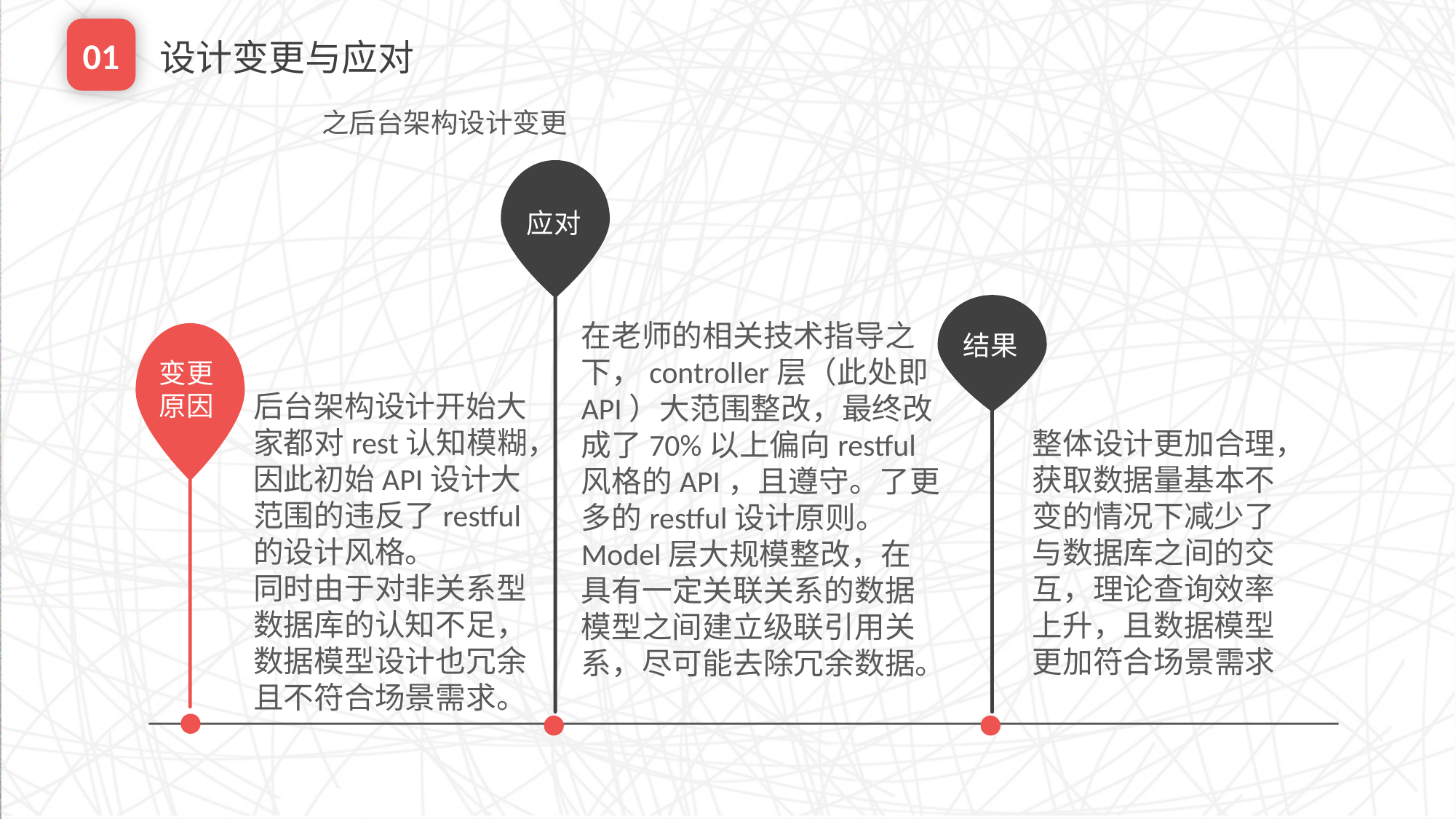

设计变更与应对
01
之后台架构设计变更

应对
e7d195523061f1c0205959036996ad55c215b892a7aac5c0B9ADEF7896FB48F2EF97163A2DE1401E1875DEDC438B7864AD24CA23553DBBBD975DAF4CAD4A2592689FFB6CEE59FFA55B2702D0E5EE29CDFC0DD98BC7D6A39AC4E055256EE11BBEDCDB7C9722D66262996B68DE860BD3C77EBCAECB599909EC0E07B61811075331ABCDE6990254B8C8

在老师的相关技术指导之下，controller层（此处即API）大范围整改，最终改成了70%以上偏向restful风格的API，且遵守。了更多的restful设计原则。
Model层大规模整改，在具有一定关联关系的数据模型之间建立级联引用关系，尽可能去除冗余数据。

结果
变更原因
后台架构设计开始大家都对rest认知模糊，因此初始API设计大范围的违反了restful的设计风格。
同时由于对非关系型数据库的认知不足，数据模型设计也冗余且不符合场景需求。
整体设计更加合理，获取数据量基本不变的情况下减少了与数据库之间的交互，理论查询效率上升，且数据模型更加符合场景需求